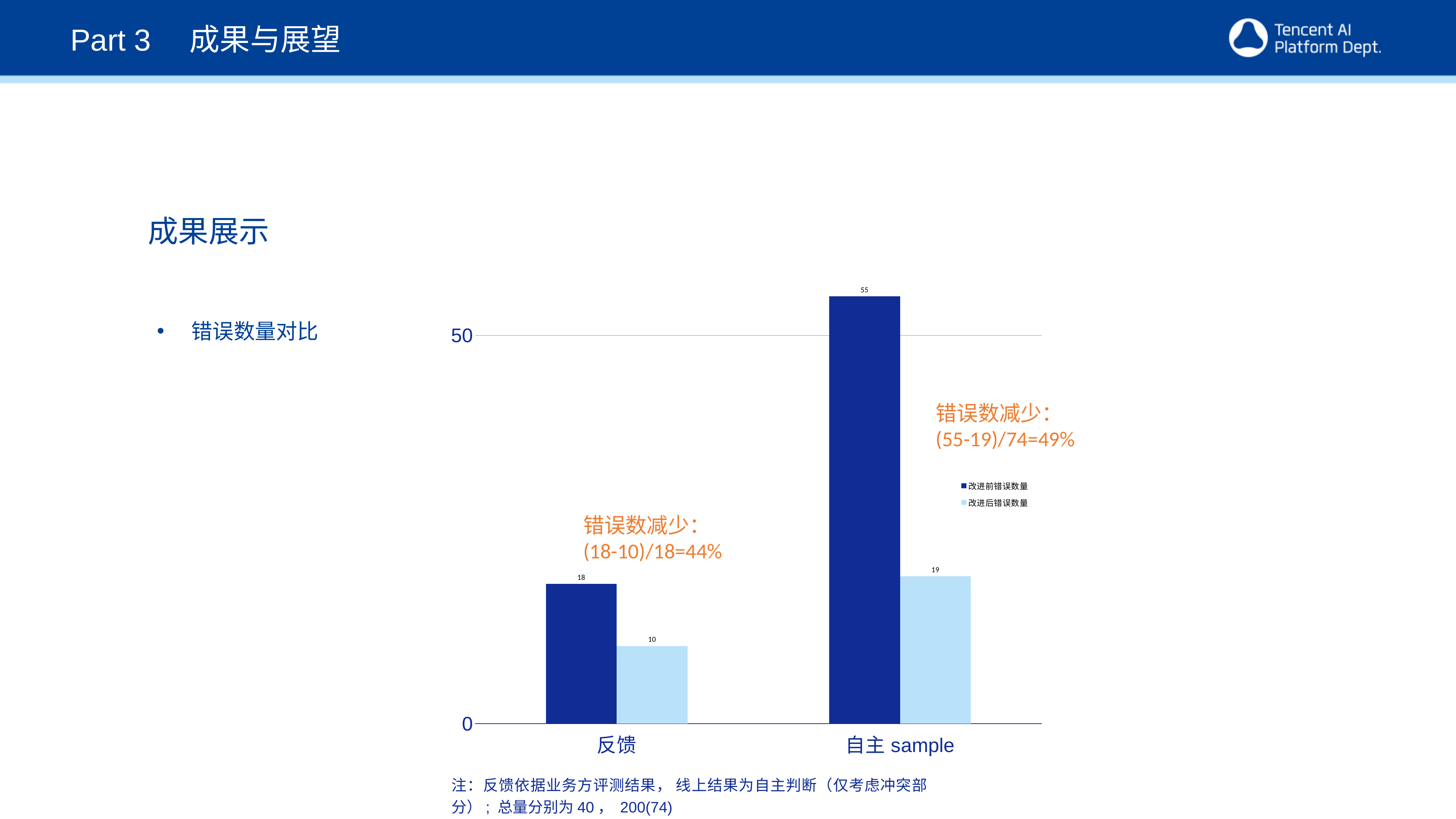

成果与展望
Part 3
成果展示

### Chart

| Category | 改进前错误数量 | 改进后错误数量 |
|---|---|---|
| 反馈 | 18.0 | 10.0 |
| 自主sample | 55.0 | 19.0 |
错误数量对比
错误数减少：
(55-19)/74=49%
错误数减少：
(18-10)/18=44%
注：反馈依据业务方评测结果， 线上结果为自主判断（仅考虑冲突部分）; 总量分别为40， 200(74)